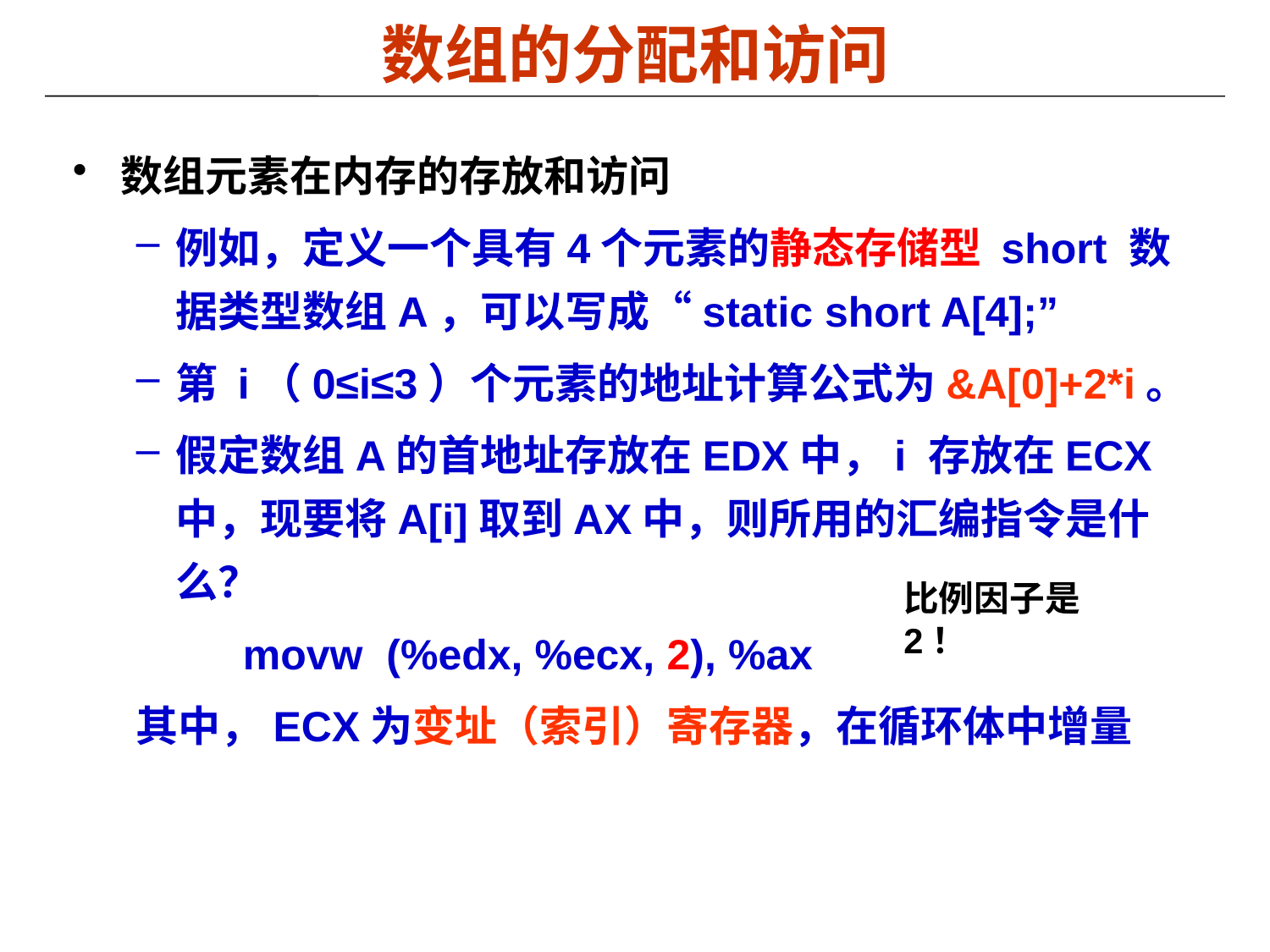

# 数组的分配和访问
数组元素在内存的存放和访问
例如，定义一个具有4个元素的静态存储型 short 数据类型数组A，可以写成“static short A[4];”
第 i（0≤i≤3）个元素的地址计算公式为&A[0]+2*i。
假定数组A的首地址存放在EDX中，i 存放在ECX中，现要将A[i]取到AX中，则所用的汇编指令是什么？
         movw  (%edx, %ecx, 2), %ax
其中，ECX为变址（索引）寄存器，在循环体中增量
比例因子是2！